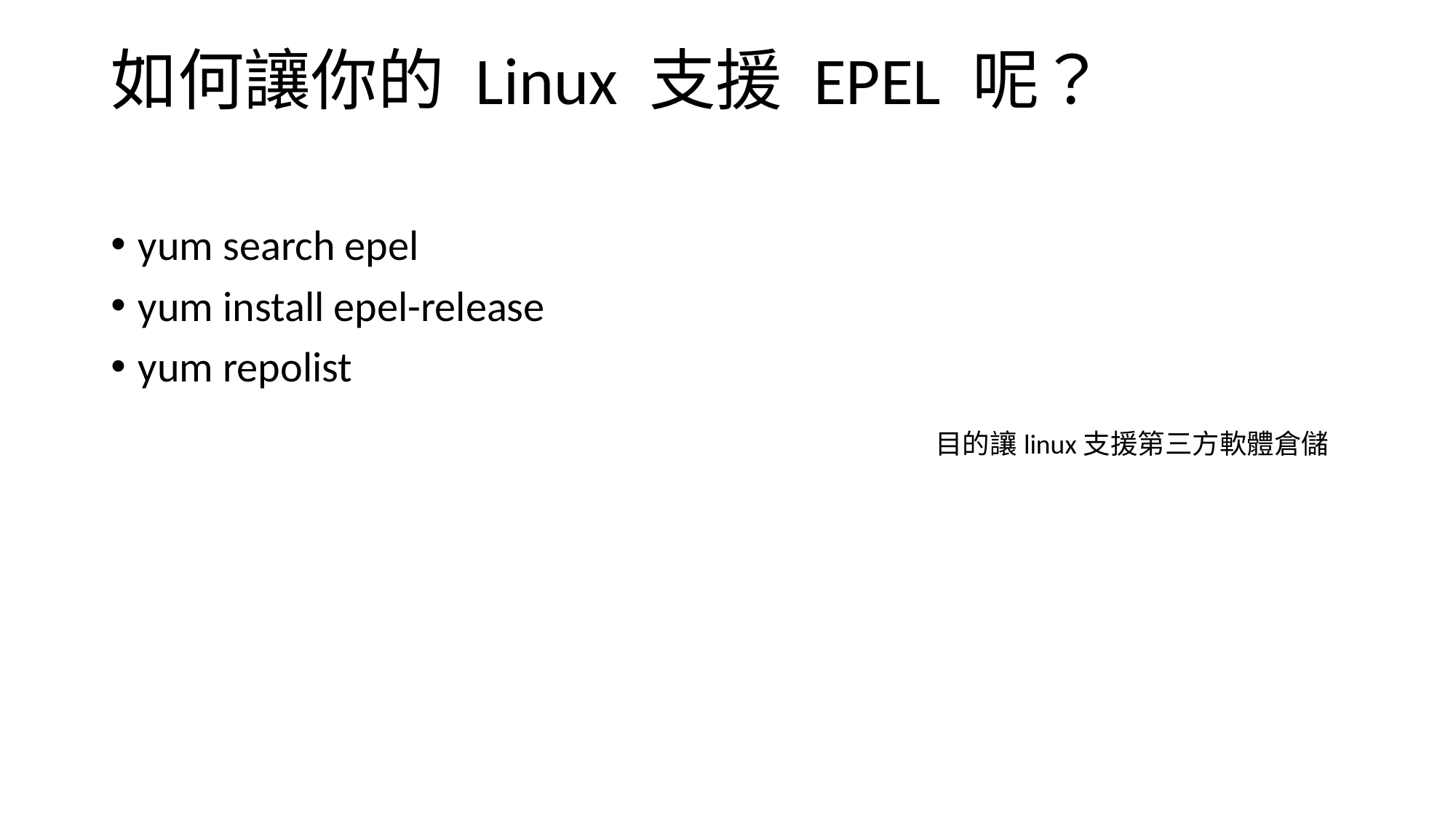

# 如何讓你的 Linux 支援 EPEL 呢？
yum search epel
yum install epel-release
yum repolist
目的讓linux支援第三方軟體倉儲